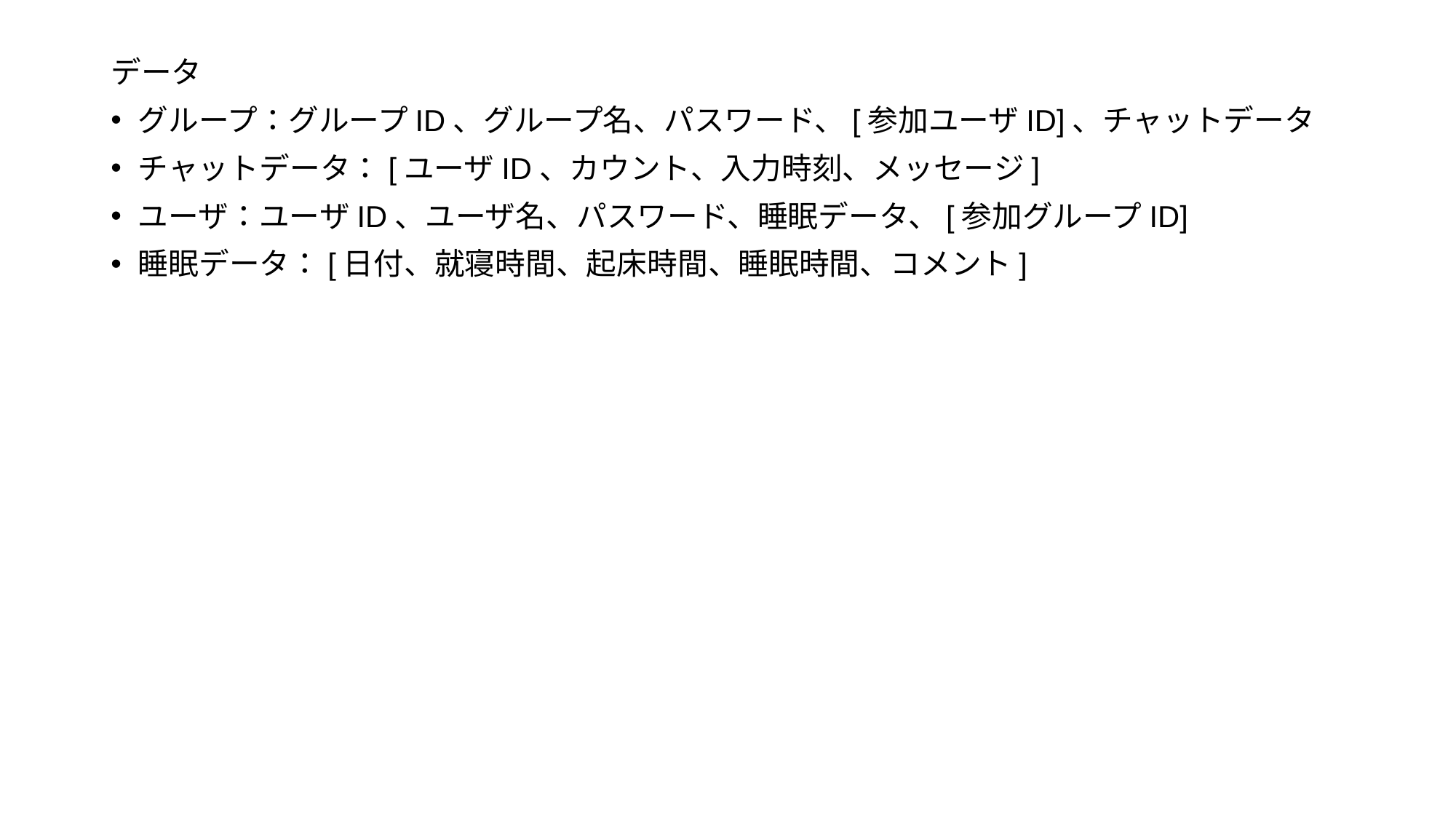

データ
グループ：グループID、グループ名、パスワード、[参加ユーザID]、チャットデータ
チャットデータ：[ユーザID、カウント、入力時刻、メッセージ]
ユーザ：ユーザID、ユーザ名、パスワード、睡眠データ、[参加グループID]
睡眠データ：[日付、就寝時間、起床時間、睡眠時間、コメント]